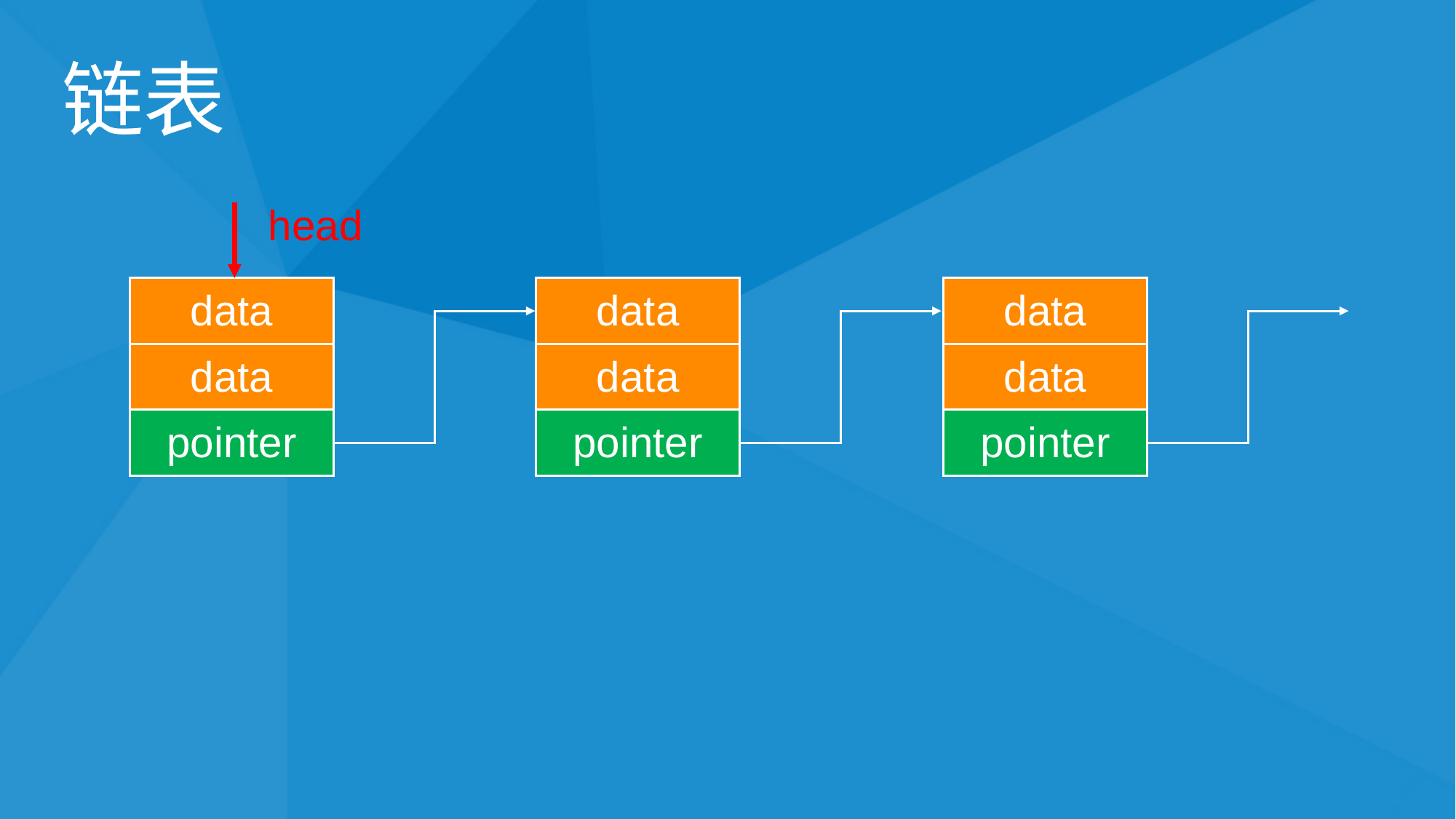

# 链表
head
data
data
pointer
data
data
pointer
data
data
pointer